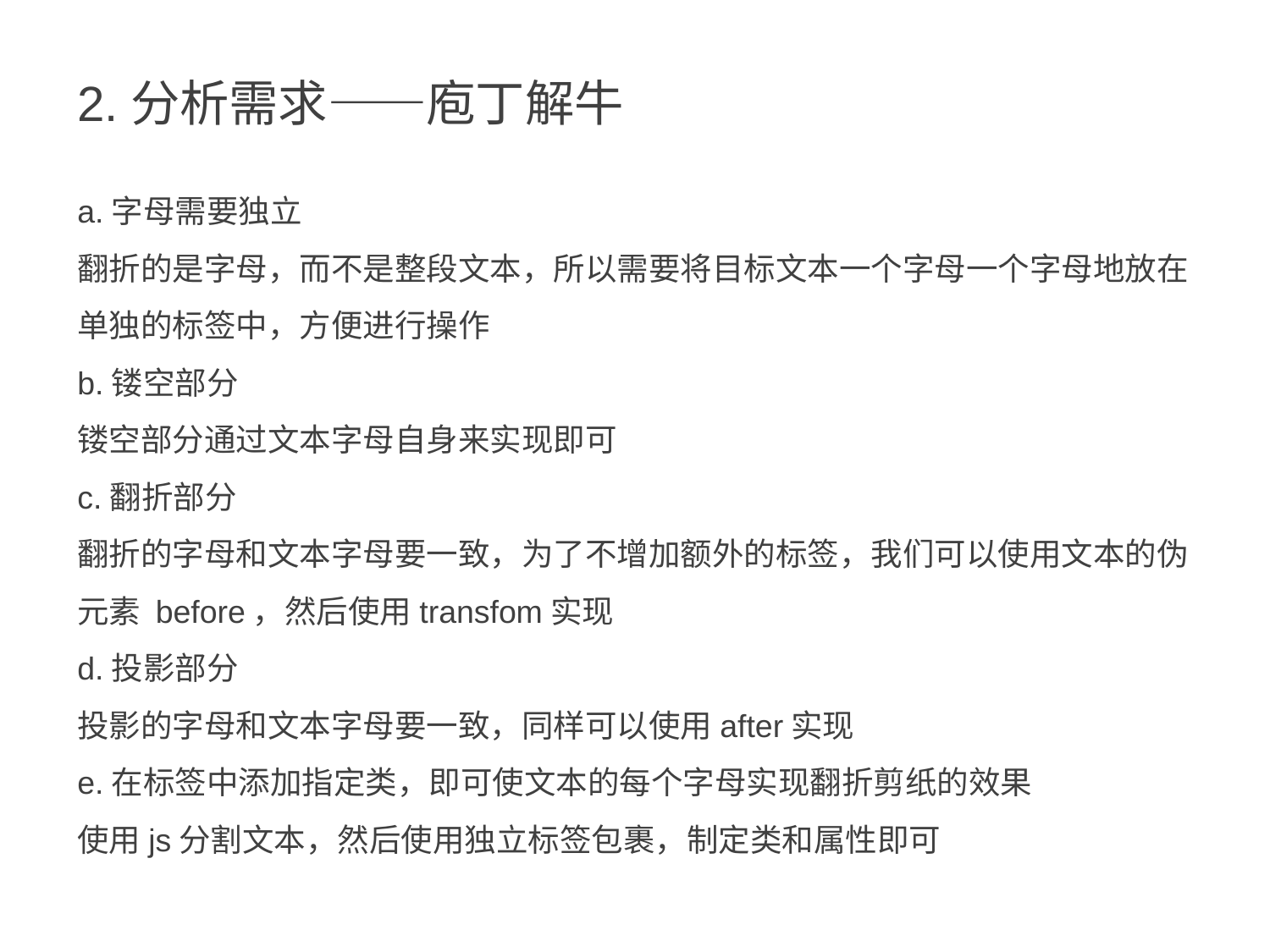

2.分析需求——庖丁解牛
a.字母需要独立
翻折的是字母，而不是整段文本，所以需要将目标文本一个字母一个字母地放在单独的标签中，方便进行操作
b.镂空部分
镂空部分通过文本字母自身来实现即可
c.翻折部分
翻折的字母和文本字母要一致，为了不增加额外的标签，我们可以使用文本的伪元素 before，然后使用transfom实现
d.投影部分
投影的字母和文本字母要一致，同样可以使用after实现
e.在标签中添加指定类，即可使文本的每个字母实现翻折剪纸的效果
使用js分割文本，然后使用独立标签包裹，制定类和属性即可